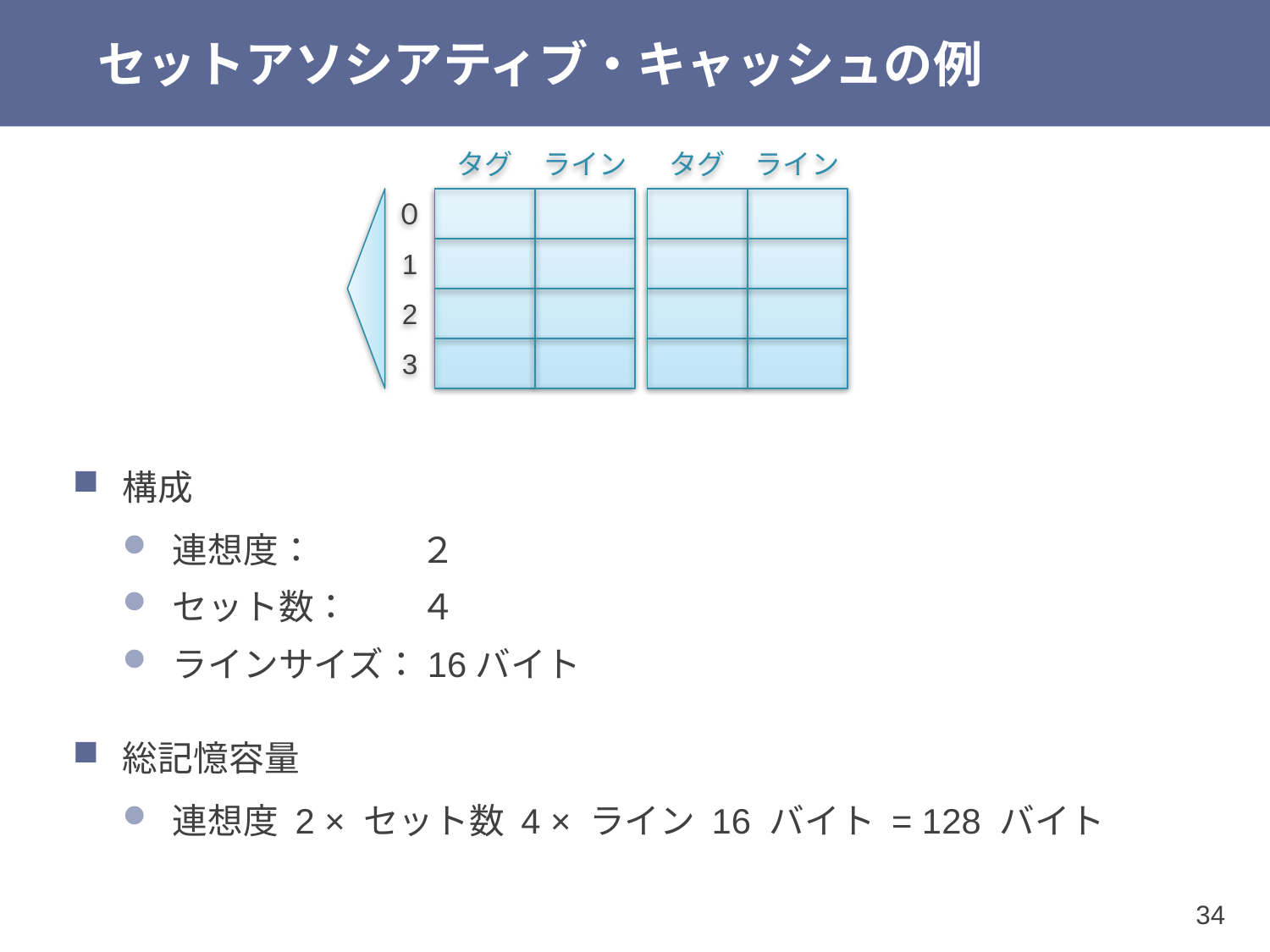

# セットアソシアティブ・キャッシュの例
タグ
ライン
タグ
ライン
０

1

2

3

構成
連想度：　　　２
セット数：　　４
ラインサイズ：16バイト
総記憶容量
連想度 2 × セット数 4 × ライン 16 バイト = 128 バイト